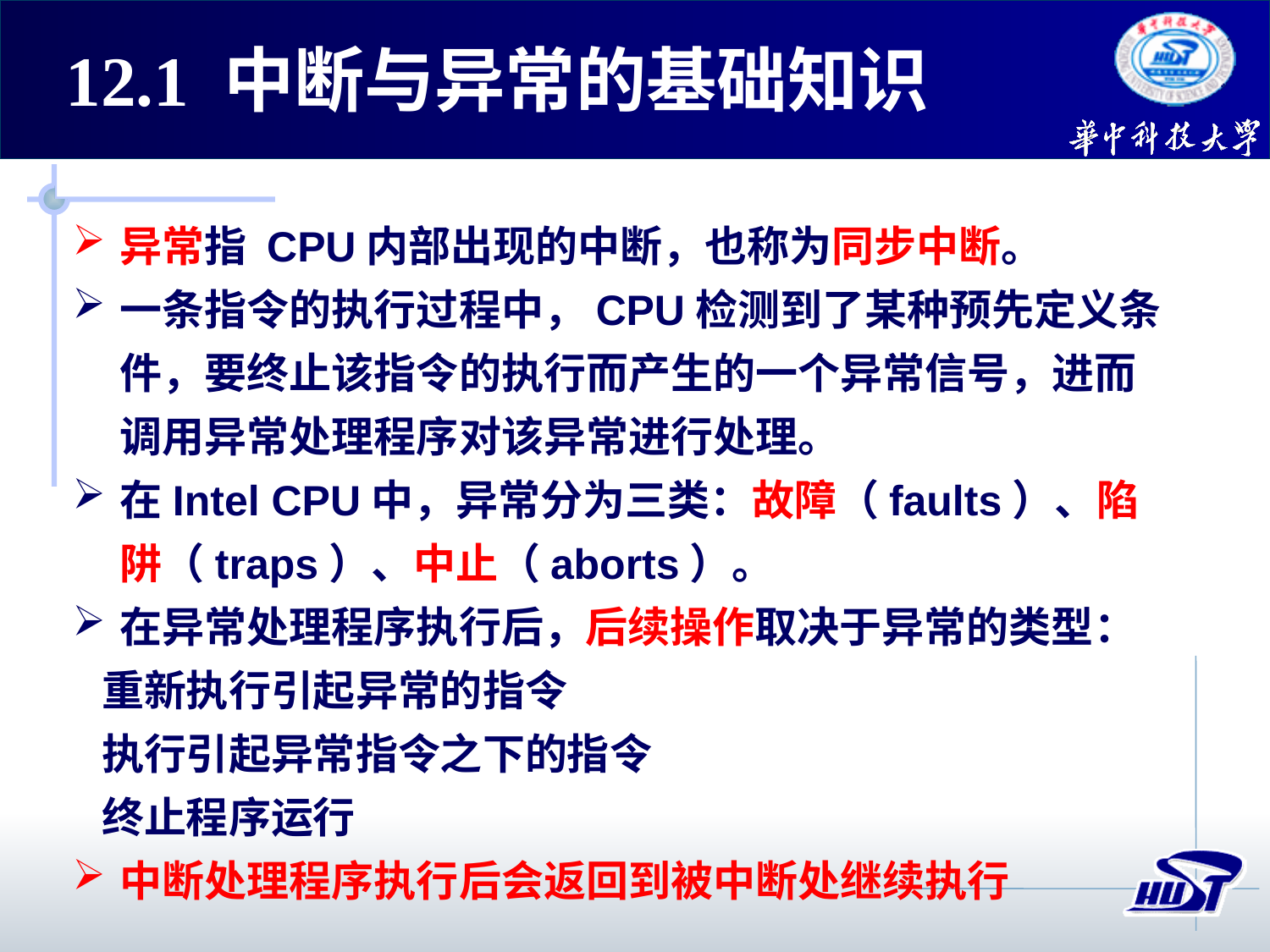

# 12.1 中断与异常的基础知识
异常指 CPU内部出现的中断，也称为同步中断。
一条指令的执行过程中，CPU检测到了某种预先定义条件，要终止该指令的执行而产生的一个异常信号，进而调用异常处理程序对该异常进行处理。
在Intel CPU中，异常分为三类：故障（faults）、陷阱（traps）、中止（aborts）。
在异常处理程序执行后，后续操作取决于异常的类型：
  重新执行引起异常的指令
  执行引起异常指令之下的指令
  终止程序运行
中断处理程序执行后会返回到被中断处继续执行